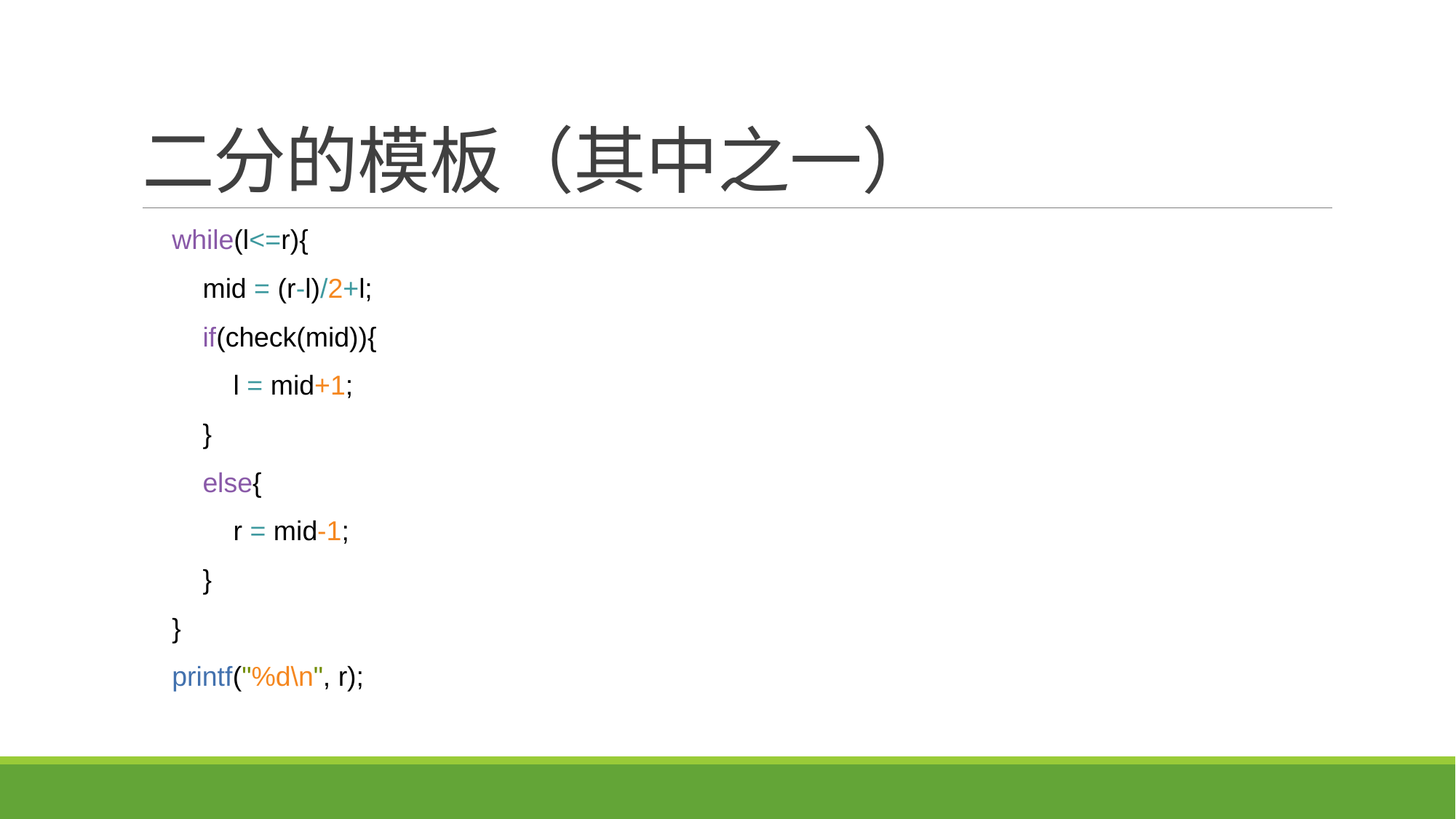

# 二分的模板（其中之一）
    while(l<=r){
        mid = (r-l)/2+l;
        if(check(mid)){
            l = mid+1;
        }
        else{
            r = mid-1;
        }
    }
    printf("%d\n", r);